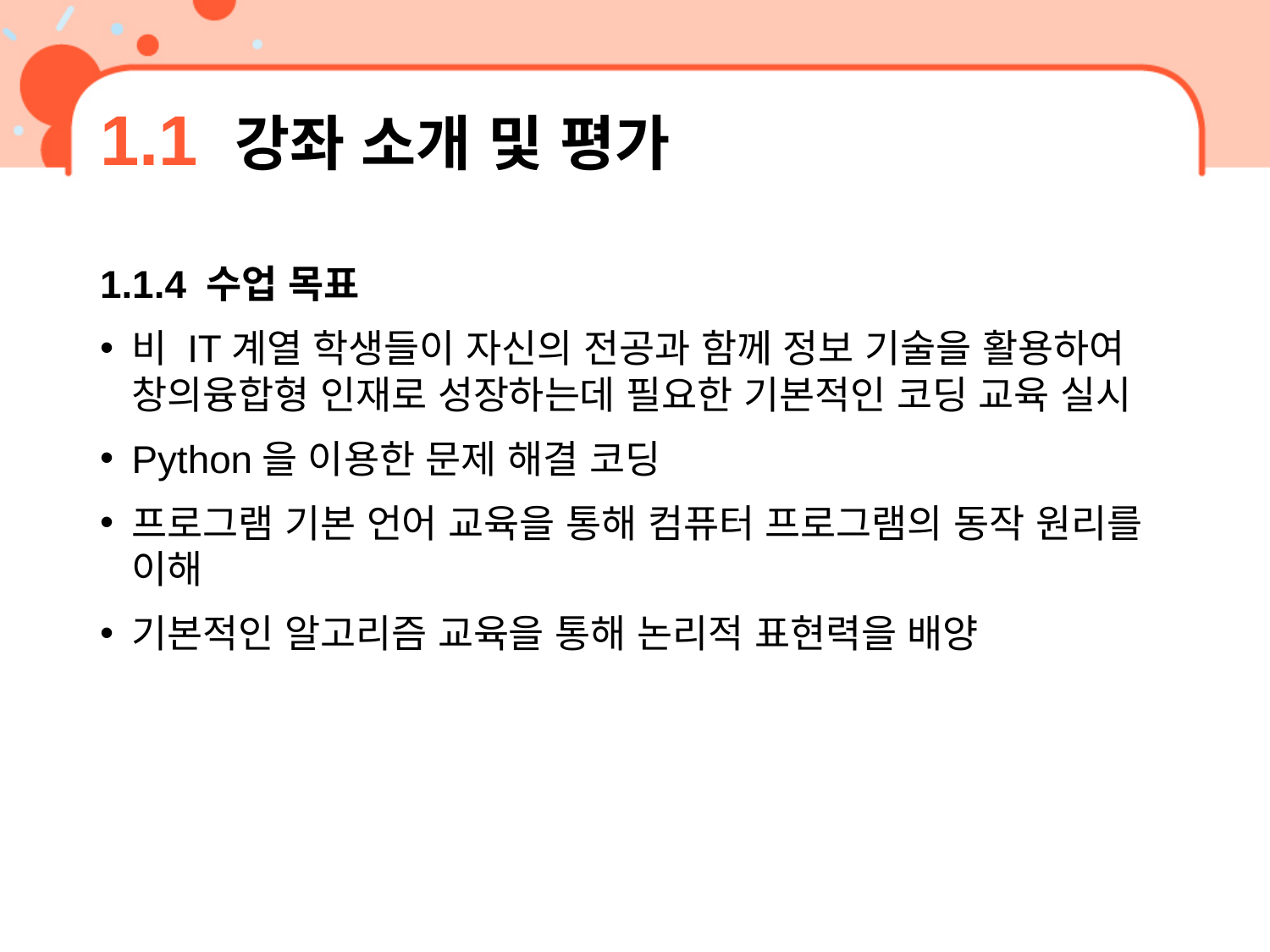

# 1.1 강좌 소개 및 평가
1.1.4 수업 목표
비 IT계열 학생들이 자신의 전공과 함께 정보 기술을 활용하여 창의융합형 인재로 성장하는데 필요한 기본적인 코딩 교육 실시
Python을 이용한 문제 해결 코딩
프로그램 기본 언어 교육을 통해 컴퓨터 프로그램의 동작 원리를 이해
기본적인 알고리즘 교육을 통해 논리적 표현력을 배양